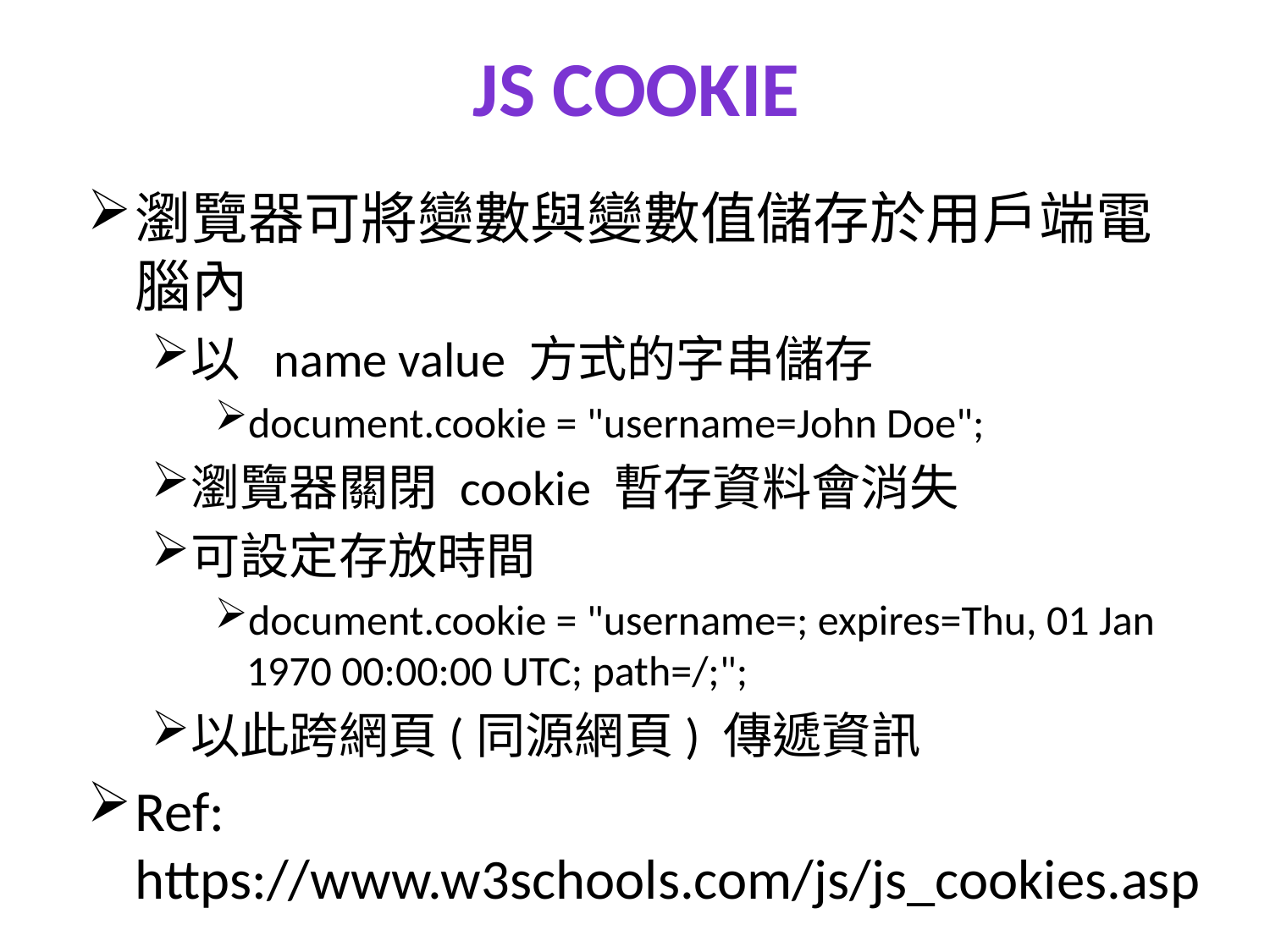

# JS cookie
瀏覽器可將變數與變數值儲存於用戶端電腦內
以  name value 方式的字串儲存
document.cookie = "username=John Doe";
瀏覽器關閉 cookie 暫存資料會消失
可設定存放時間
document.cookie = "username=; expires=Thu, 01 Jan 1970 00:00:00 UTC; path=/;";
以此跨網頁(同源網頁) 傳遞資訊
Ref: https://www.w3schools.com/js/js_cookies.asp